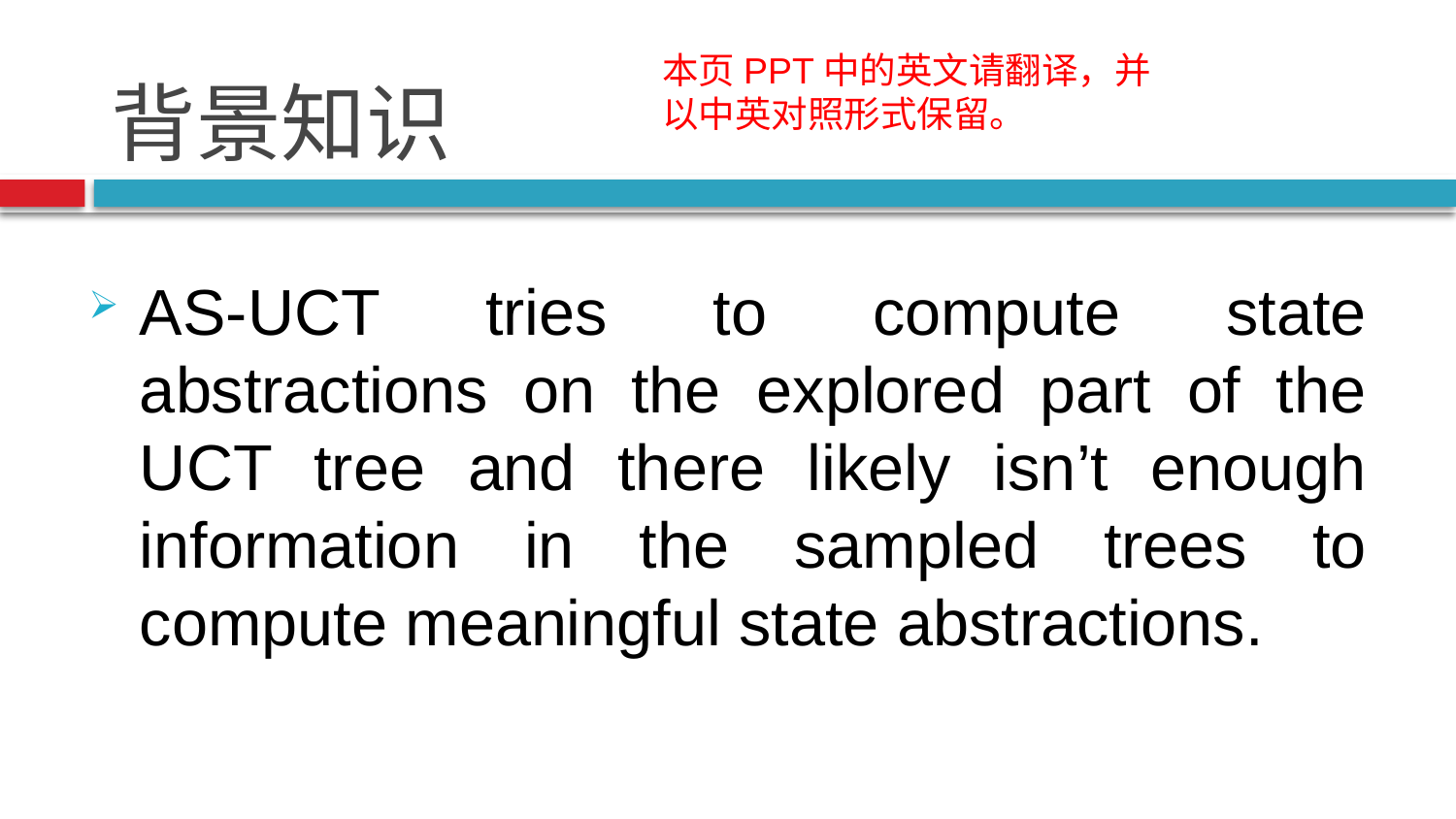

# 背景知识
本页PPT中的英文请翻译，并以中英对照形式保留。
AS-UCT tries to compute state abstractions on the explored part of the UCT tree and there likely isn’t enough information in the sampled trees to compute meaningful state abstractions.